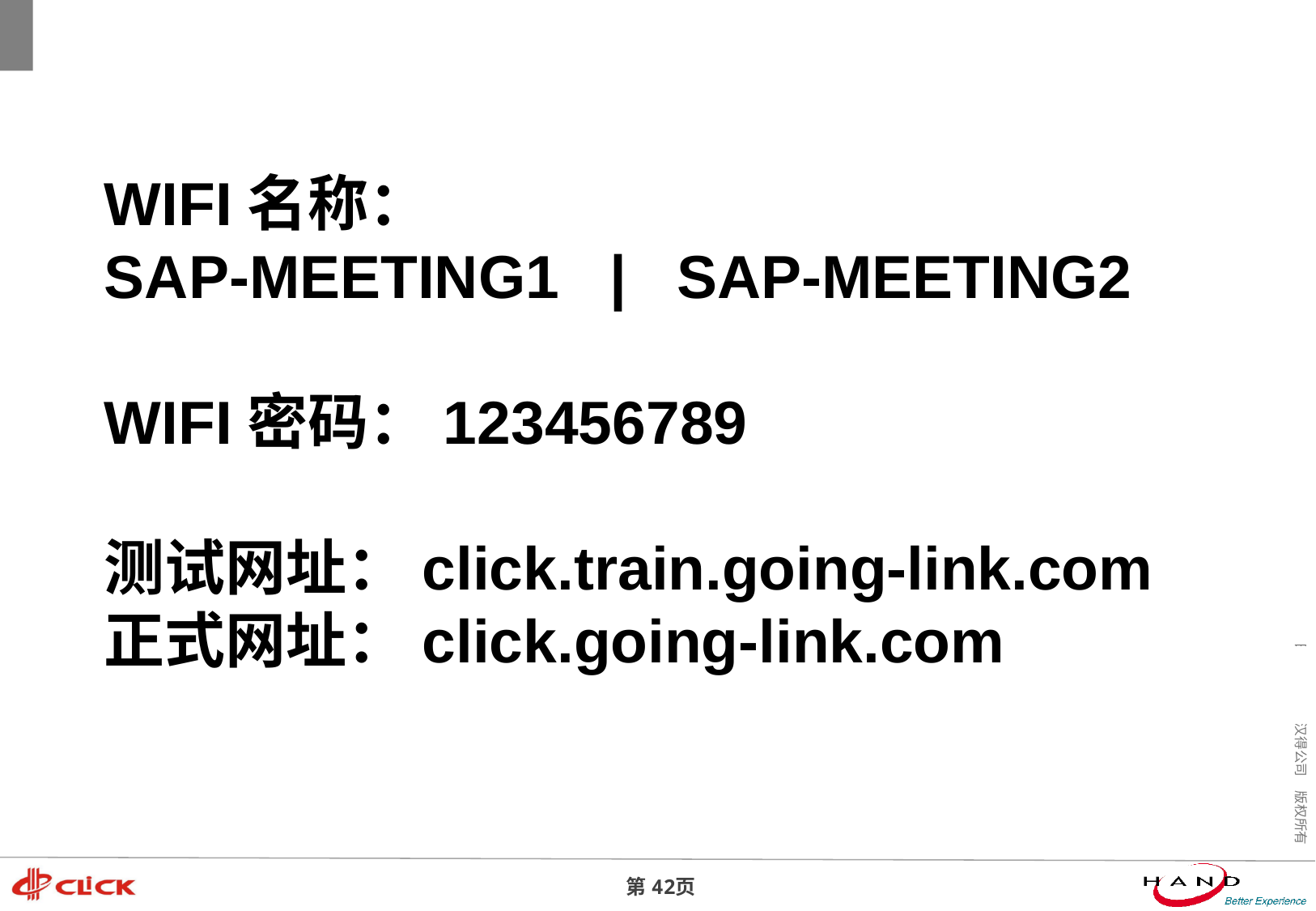

#
WIFI名称：
SAP-MEETING1   |   SAP-MEETING2

WIFI密码：123456789

测试网址：click.train.going-link.com
正式网址：click.going-link.com